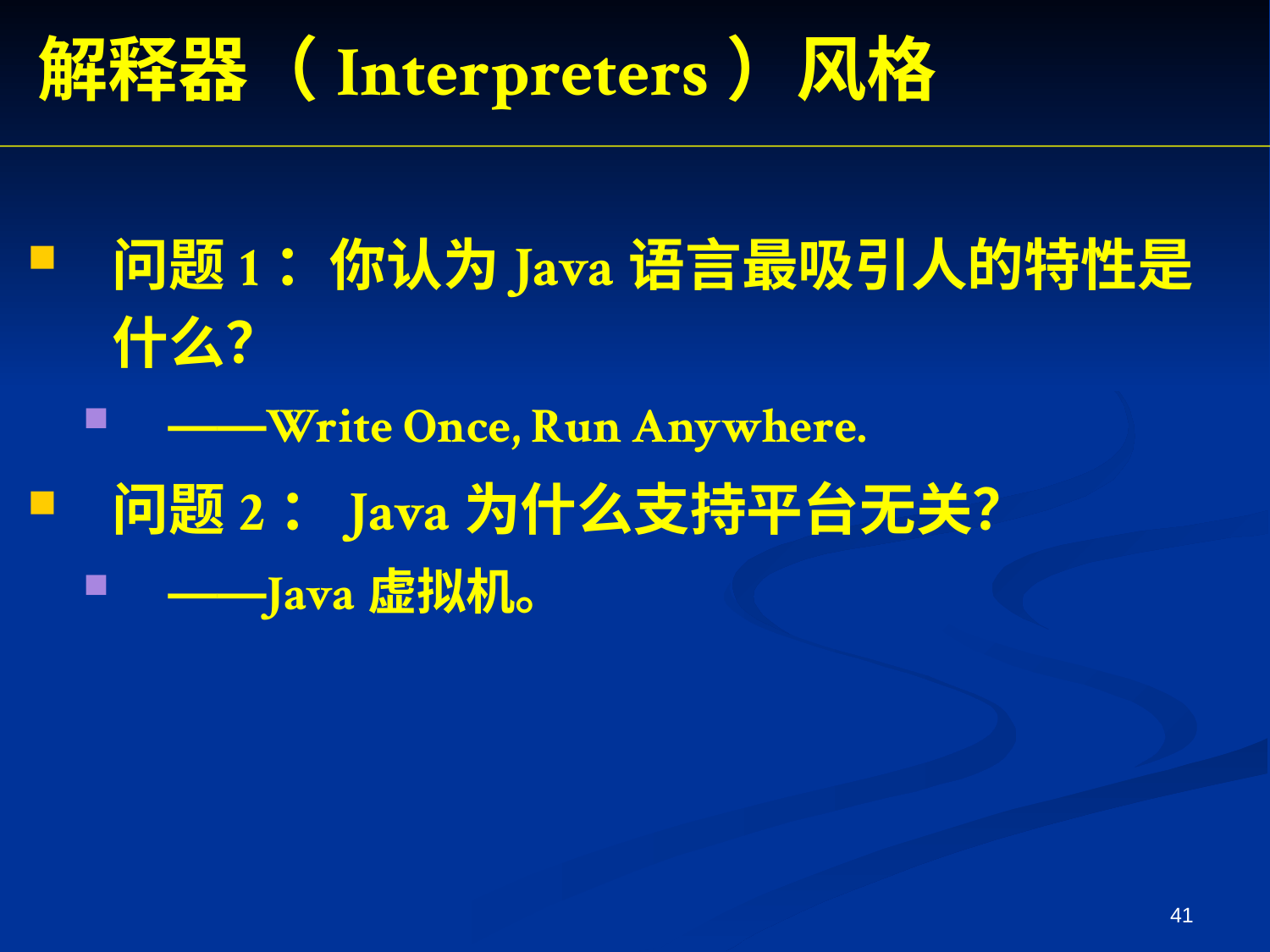

解释器（Interpreters）风格

问题1：你认为Java语言最吸引人的特性是什么？
——Write Once, Run Anywhere.
问题2：Java为什么支持平台无关？
——Java虚拟机。
41